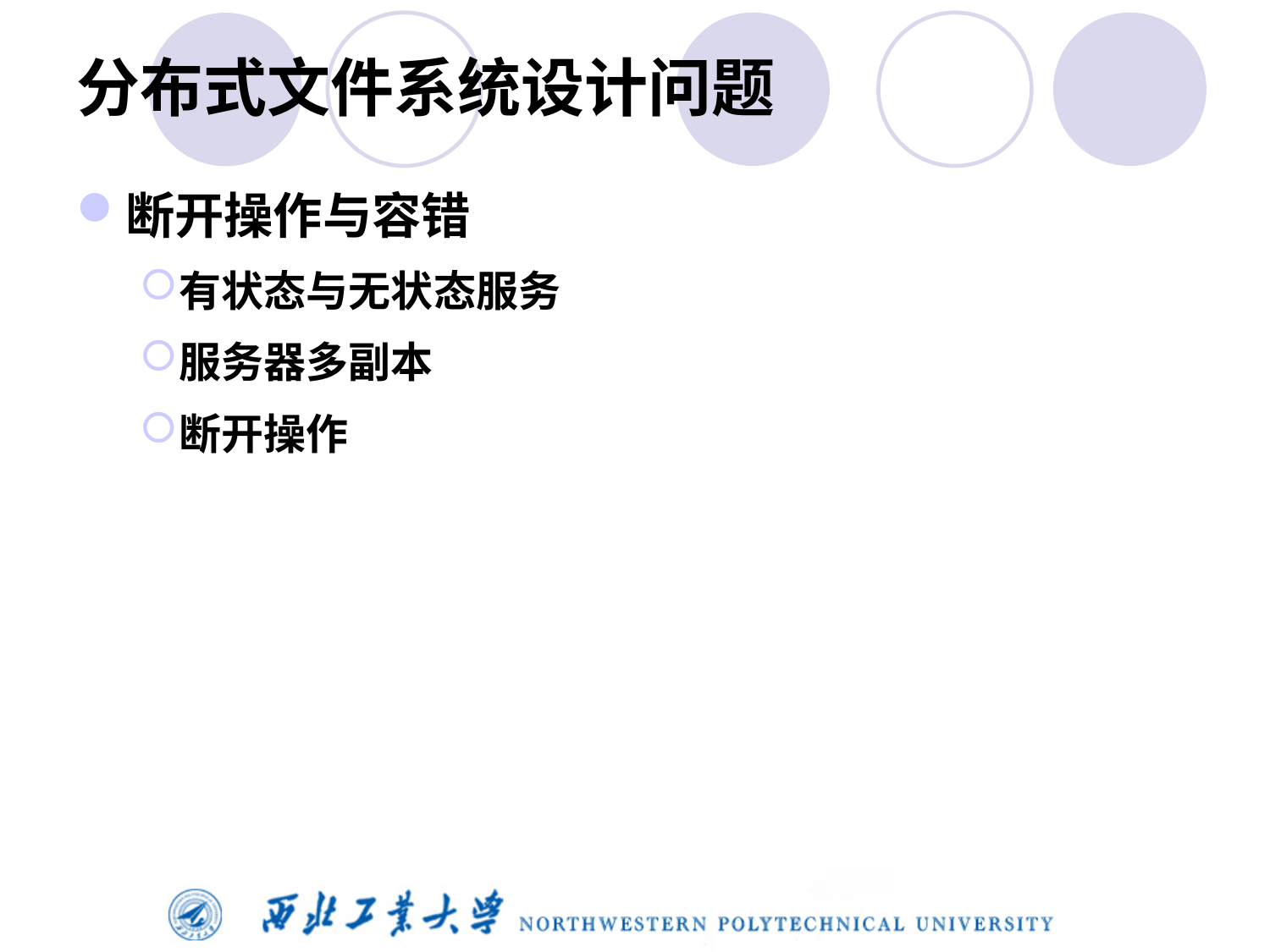

# 分布式文件系统设计问题
断开操作与容错
有状态与无状态服务
服务器多副本
断开操作